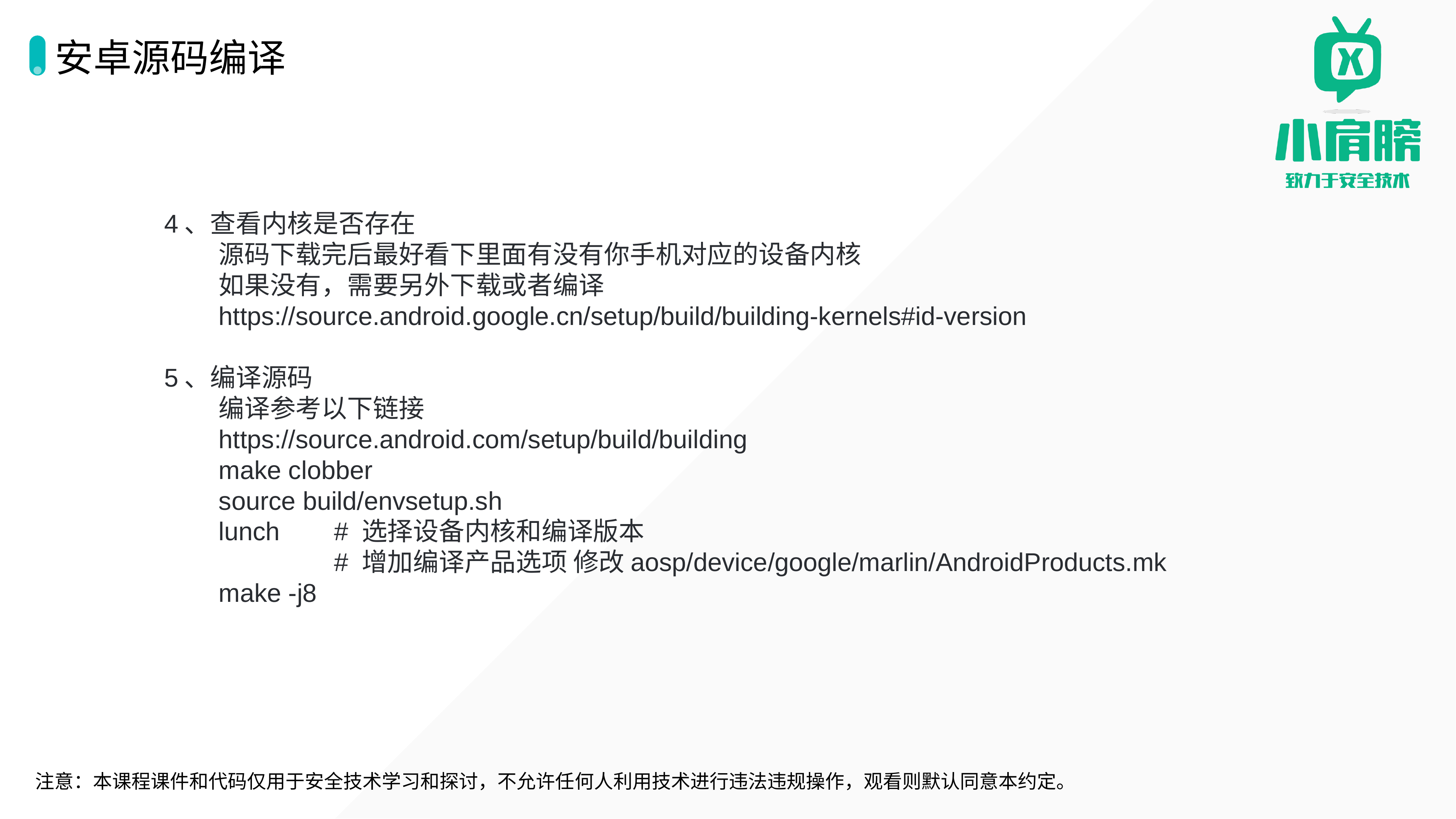

# 安卓源码编译
4、查看内核是否存在
源码下载完后最好看下里面有没有你手机对应的设备内核
如果没有，需要另外下载或者编译
https://source.android.google.cn/setup/build/building-kernels#id-version

5、编译源码
编译参考以下链接
https://source.android.com/setup/build/building
make clobber
source build/envsetup.sh
lunch	# 选择设备内核和编译版本
		# 增加编译产品选项 修改aosp/device/google/marlin/AndroidProducts.mk
make -j8